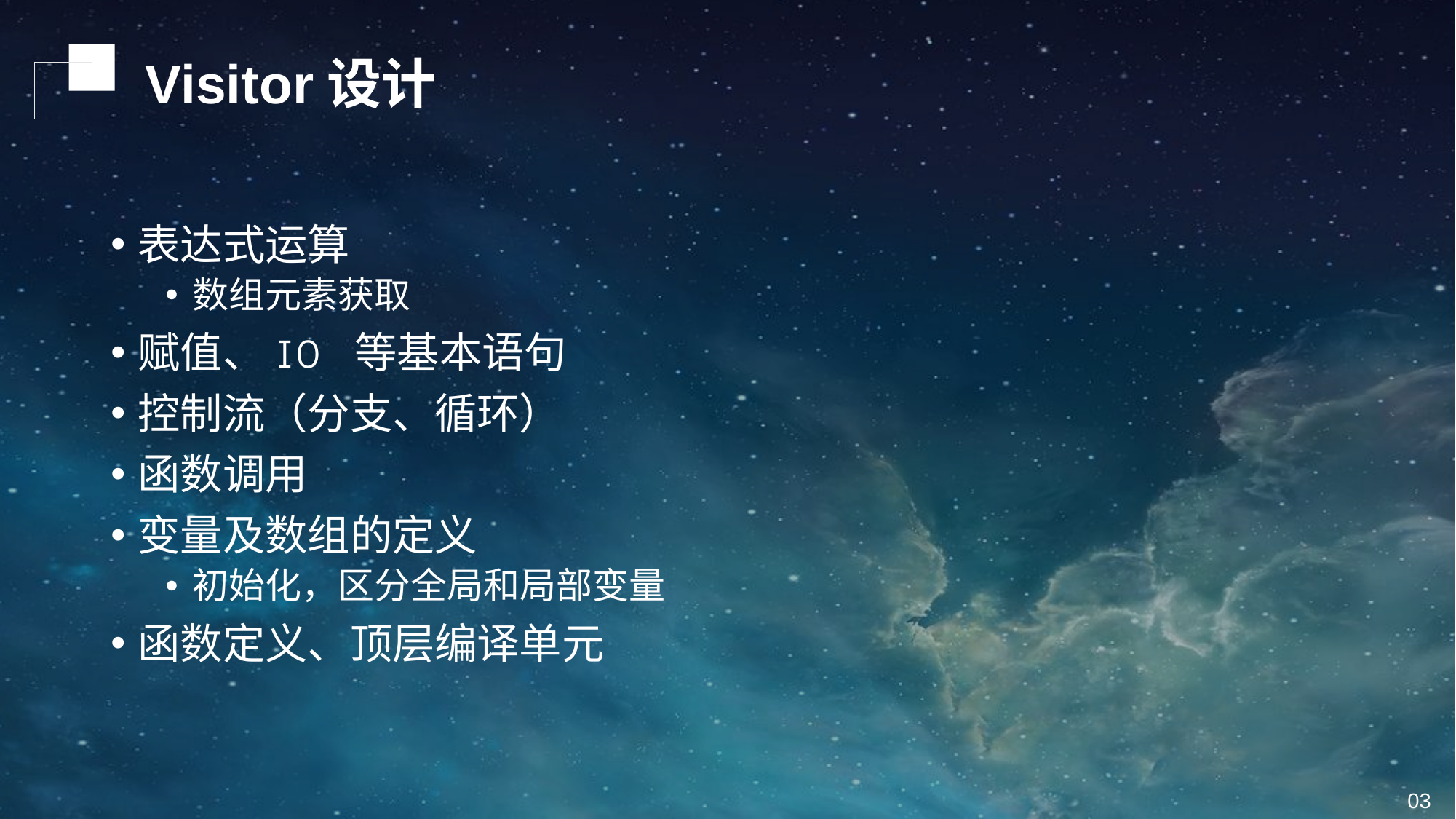

Visitor设计

表达式运算
数组元素获取
赋值、IO 等基本语句
控制流（分支、循环）
函数调用
变量及数组的定义
初始化，区分全局和局部变量
函数定义、顶层编译单元
03